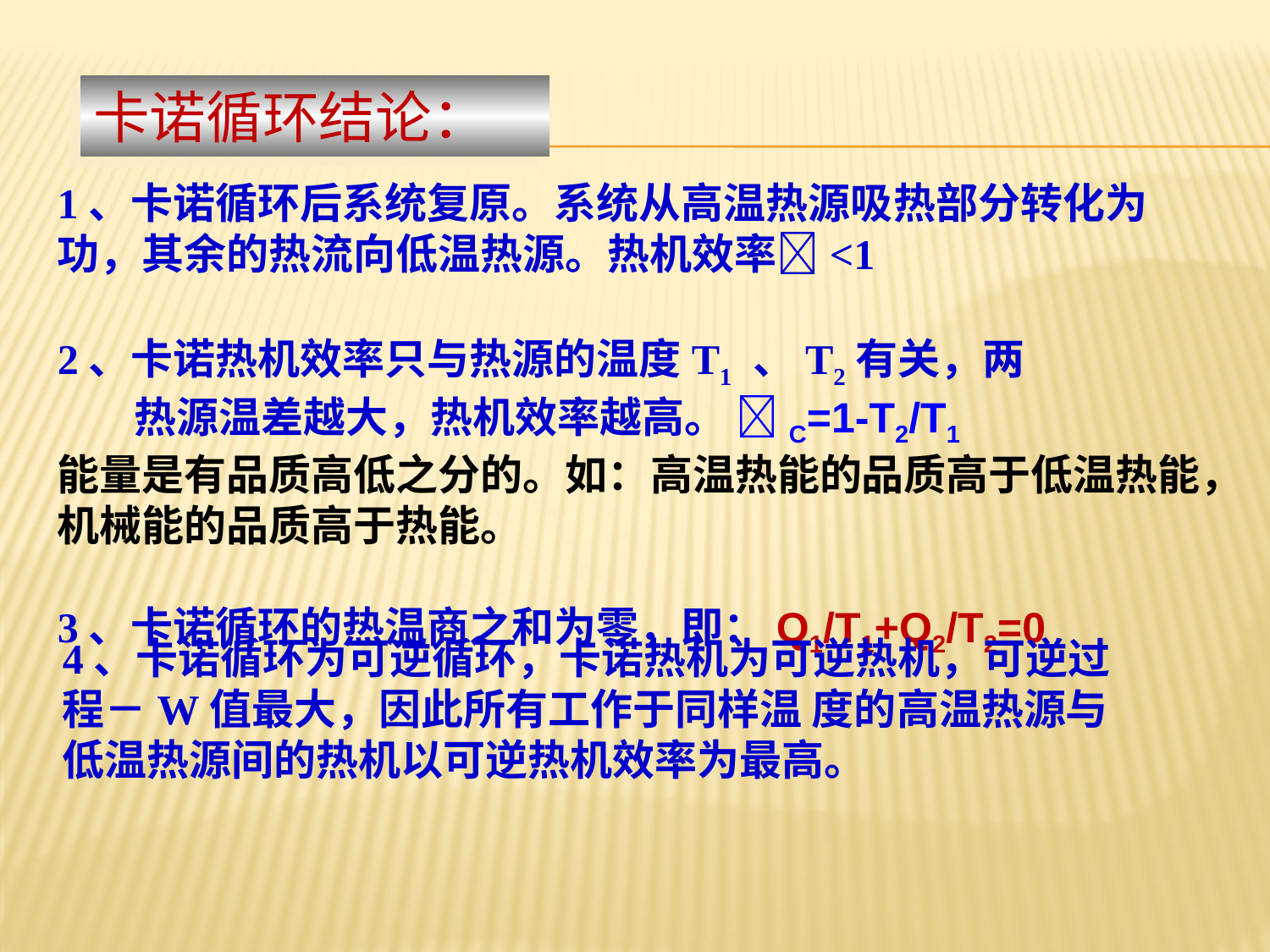

卡诺循环结论：
1、卡诺循环后系统复原。系统从高温热源吸热部分转化为功，其余的热流向低温热源。热机效率η<1
2、卡诺热机效率只与热源的温度T1 、T2有关，两
       热源温差越大，热机效率越高。 ηC=1-T2/T1
能量是有品质高低之分的。如：高温热能的品质高于低温热能，机械能的品质高于热能。

3、卡诺循环的热温商之和为零，即：Q1/T1+Q2/T2=0

4、卡诺循环为可逆循环，卡诺热机为可逆热机，可逆过程－W值最大，因此所有工作于同样温 度的高温热源与低温热源间的热机以可逆热机效率为最高。